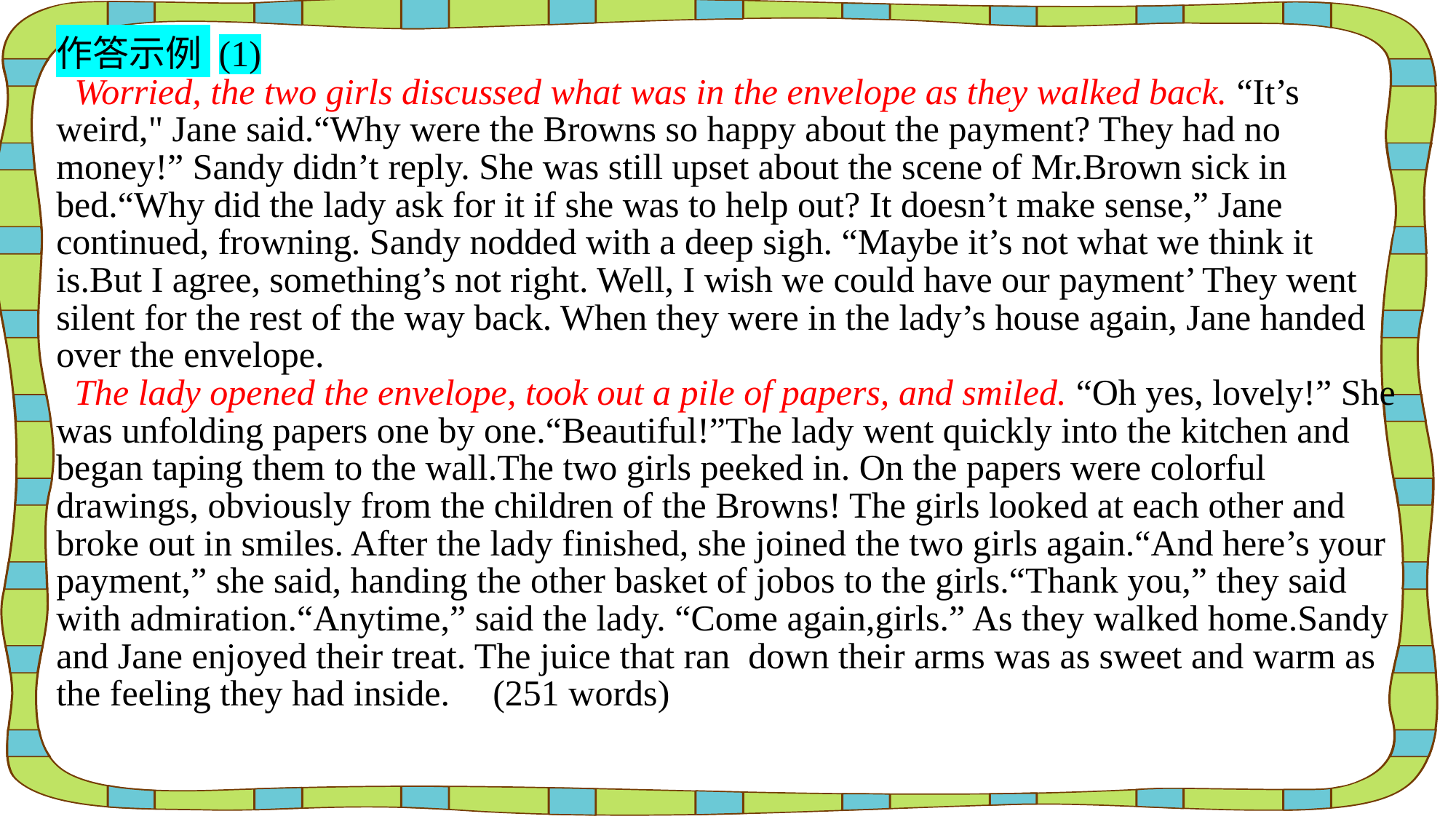

作答示例 (1)
  Worried, the two girls discussed what was in the envelope as they walked back. “It’s weird," Jane said.“Why were the Browns so happy about the payment? They had no money!” Sandy didn’t reply. She was still upset about the scene of Mr.Brown sick in bed.“Why did the lady ask for it if she was to help out? It doesn’t make sense,” Jane continued, frowning. Sandy nodded with a deep sigh. “Maybe it’s not what we think it is.But I agree, something’s not right. Well, I wish we could have our payment’ They went silent for the rest of the way back. When they were in the lady’s house again, Jane handed over the envelope.
  The lady opened the envelope, took out a pile of papers, and smiled. “Oh yes, lovely!” She was unfolding papers one by one.“Beautiful!”The lady went quickly into the kitchen and began taping them to the wall.The two girls peeked in. On the papers were colorful drawings, obviously from the children of the Browns! The girls looked at each other and broke out in smiles. After the lady finished, she joined the two girls again.“And here’s your payment,” she said, handing the other basket of jobos to the girls.“Thank you,” they said with admiration.“Anytime,” said the lady. “Come again,girls.” As they walked home.Sandy and Jane enjoyed their treat. The juice that ran  down their arms was as sweet and warm as the feeling they had inside.	(251 words)